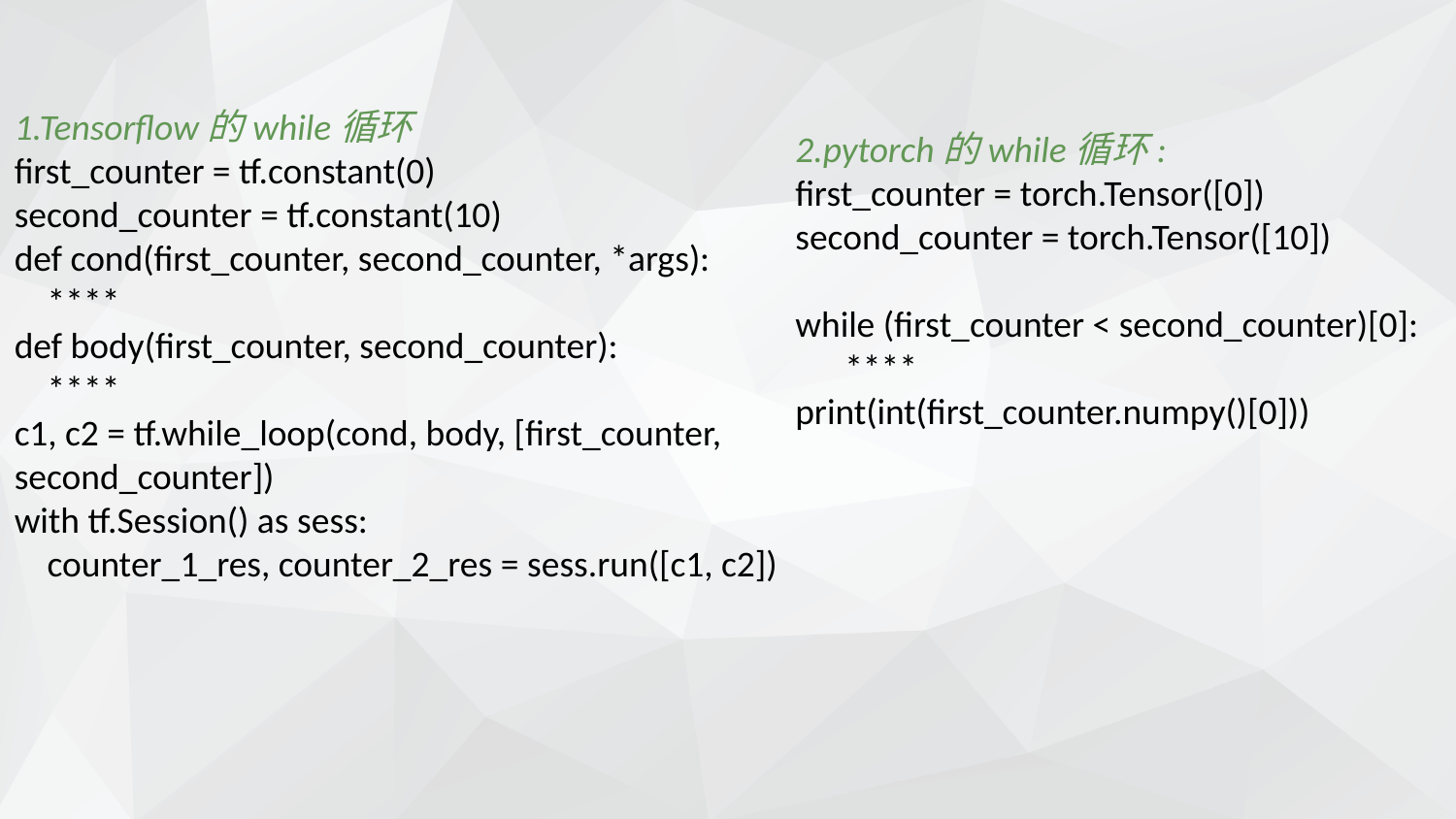

1.Tensorflow的while循环
first_counter = tf.constant(0)
second_counter = tf.constant(10)
def cond(first_counter, second_counter, *args):
    ****
def body(first_counter, second_counter):
    ****
c1, c2 = tf.while_loop(cond, body, [first_counter, second_counter])
with tf.Session() as sess:
    counter_1_res, counter_2_res = sess.run([c1, c2])
2.pytorch的while循环:
first_counter = torch.Tensor([0])
second_counter = torch.Tensor([10])
while (first_counter < second_counter)[0]:
      ****
print(int(first_counter.numpy()[0]))